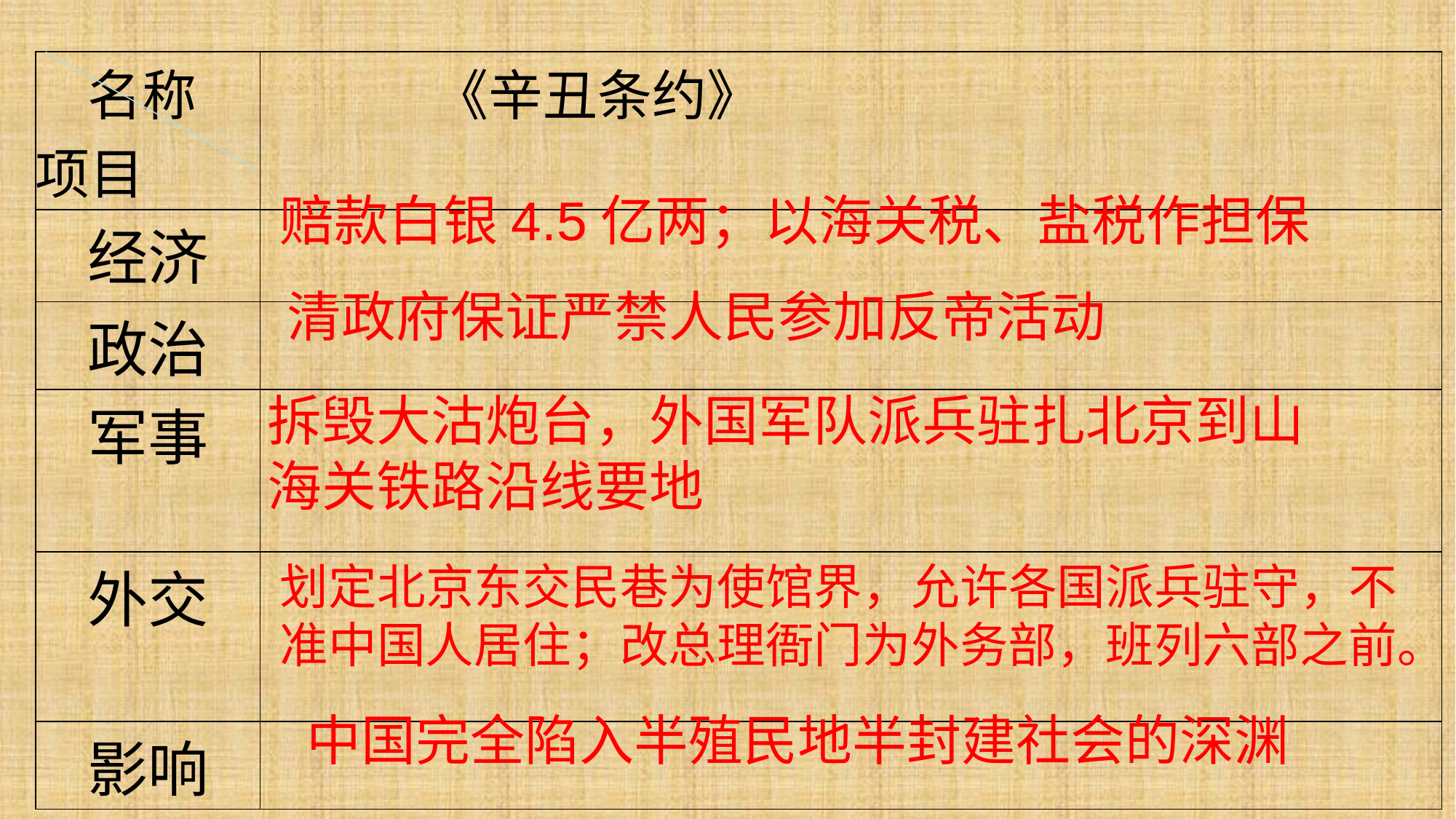

| 名称 项目 | 《辛丑条约》 |
| --- | --- |
| 经济 |  |
| 政治 |  |
| 军事 |  |
| 外交 |  |
| 影响 |  |
赔款白银4.5亿两；以海关税、盐税作担保
清政府保证严禁人民参加反帝活动
拆毁大沽炮台，外国军队派兵驻扎北京到山海关铁路沿线要地
划定北京东交民巷为使馆界，允许各国派兵驻守，不准中国人居住；改总理衙门为外务部，班列六部之前。
中国完全陷入半殖民地半封建社会的深渊